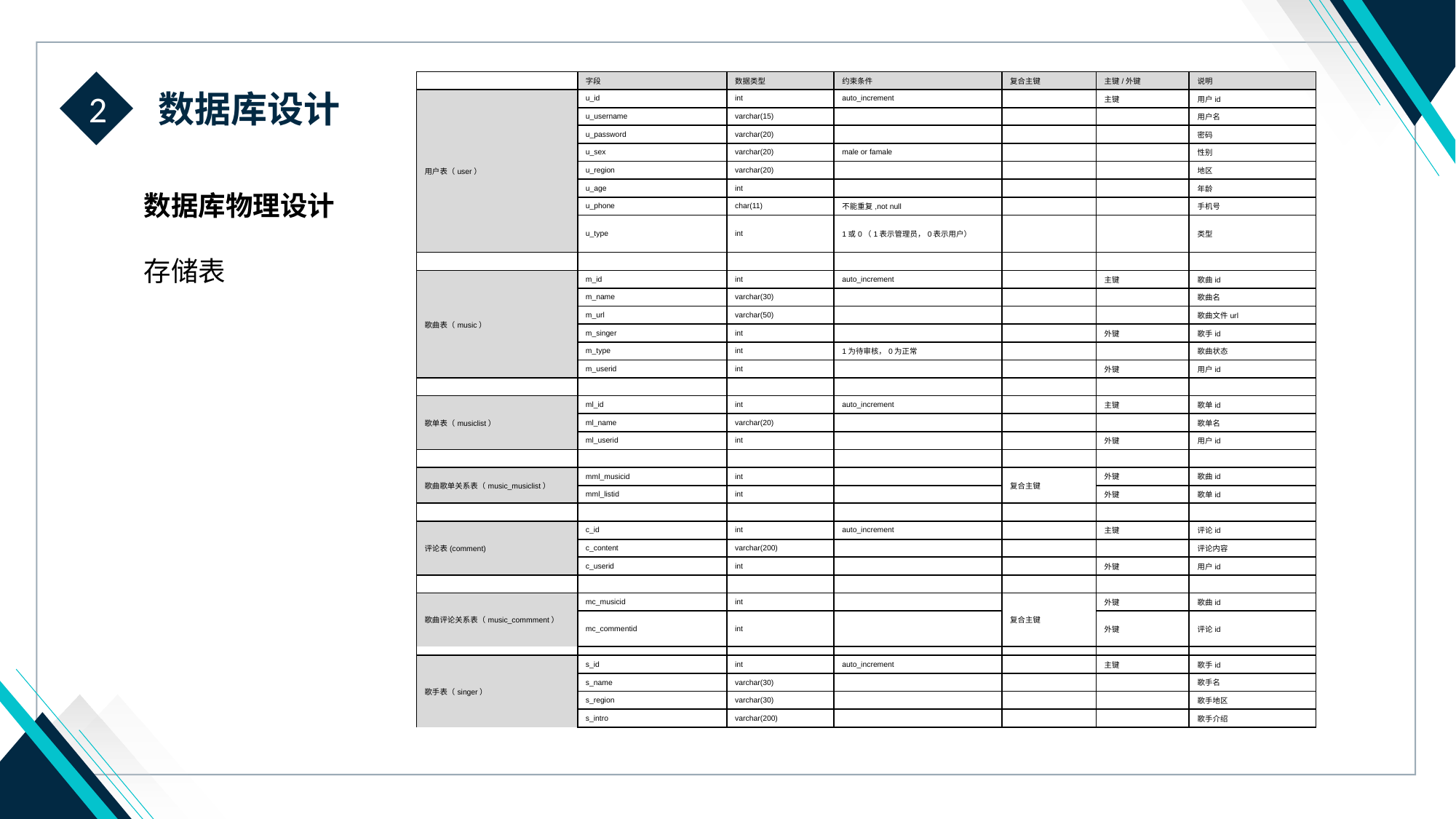

2
|  | 字段 | 数据类型 | 约束条件 | 复合主键 | 主键/外键 | 说明 |
| --- | --- | --- | --- | --- | --- | --- |
| 用户表（user） | u\_id | int | auto\_increment |  | 主键 | 用户id |
|  | u\_username | varchar(15) |  |  |  | 用户名 |
|  | u\_password | varchar(20) |  |  |  | 密码 |
|  | u\_sex | varchar(20) | male or famale |  |  | 性别 |
|  | u\_region | varchar(20) |  |  |  | 地区 |
|  | u\_age | int |  |  |  | 年龄 |
|  | u\_phone | char(11) | 不能重复,not null |  |  | 手机号 |
|  | u\_type | int | 1或0（1表示管理员，0表示用户） |  |  | 类型 |
|  |  |  |  |  |  |  |
| 歌曲表（music） | m\_id | int | auto\_increment |  | 主键 | 歌曲id |
|  | m\_name | varchar(30) |  |  |  | 歌曲名 |
|  | m\_url | varchar(50) |  |  |  | 歌曲文件url |
|  | m\_singer | int |  |  | 外键 | 歌手id |
|  | m\_type | int | 1为待审核，0为正常 |  |  | 歌曲状态 |
|  | m\_userid | int |  |  | 外键 | 用户id |
|  |  |  |  |  |  |  |
| 歌单表（musiclist） | ml\_id | int | auto\_increment |  | 主键 | 歌单id |
|  | ml\_name | varchar(20) |  |  |  | 歌单名 |
|  | ml\_userid | int |  |  | 外键 | 用户id |
|  |  |  |  |  |  |  |
| 歌曲歌单关系表（music\_musiclist） | mml\_musicid | int |  | 复合主键 | 外键 | 歌曲id |
|  | mml\_listid | int |  |  | 外键 | 歌单id |
|  |  |  |  |  |  |  |
| 评论表(comment) | c\_id | int | auto\_increment |  | 主键 | 评论id |
|  | c\_content | varchar(200) |  |  |  | 评论内容 |
|  | c\_userid | int |  |  | 外键 | 用户id |
|  |  |  |  |  |  |  |
| 歌曲评论关系表（music\_commment） | mc\_musicid | int |  | 复合主键 | 外键 | 歌曲id |
|  | mc\_commentid | int |  |  | 外键 | 评论id |
|  |  |  |  |  |  |  |
| 歌手表（singer） | s\_id | int | auto\_increment |  | 主键 | 歌手id |
|  | s\_name | varchar(30) |  |  |  | 歌手名 |
|  | s\_region | varchar(30) |  |  |  | 歌手地区 |
|  | s\_intro | varchar(200) |  |  |  | 歌手介绍 |
数据库设计
数据库物理设计

存储表
Founder of Campus number of Daohusu
Founder of Campus number of Daohusu